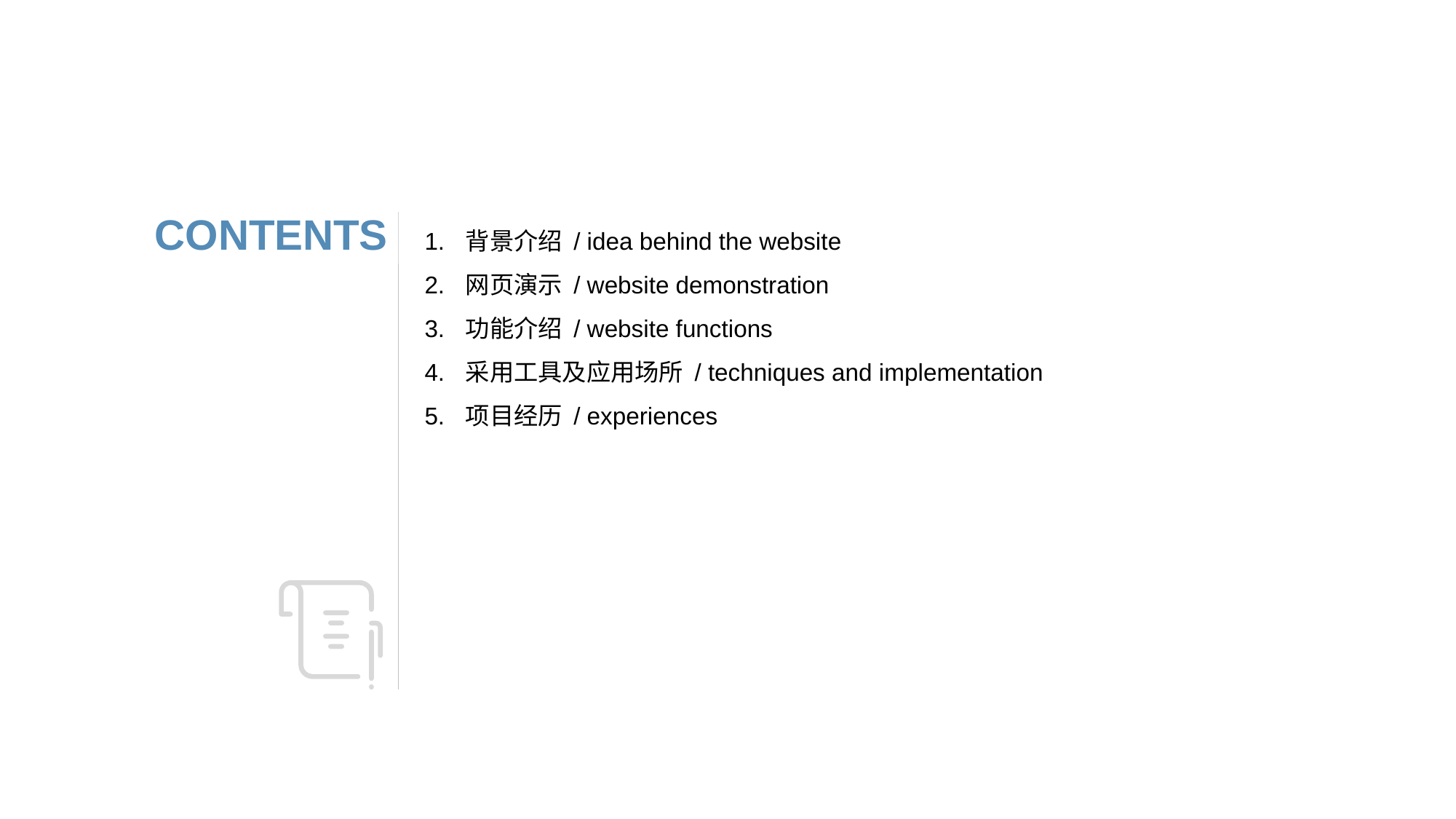

CONTENTS
背景介绍 / idea behind the website
网页演示 / website demonstration
功能介绍 / website functions
采用工具及应用场所 / techniques and implementation
项目经历 / experiences